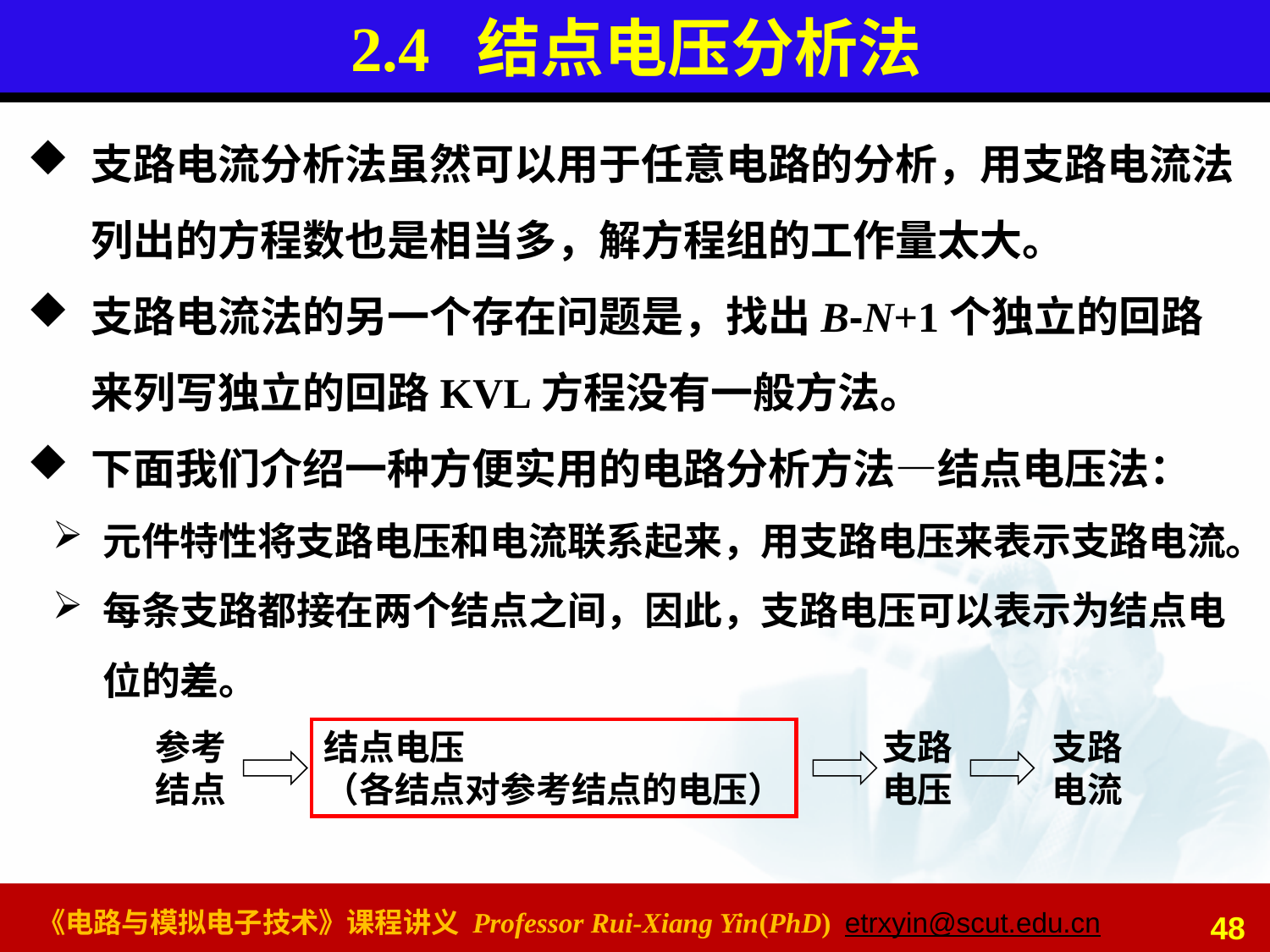

# 2.4  结点电压分析法
支路电流分析法虽然可以用于任意电路的分析，用支路电流法列出的方程数也是相当多，解方程组的工作量太大。
支路电流法的另一个存在问题是，找出B-N+1个独立的回路来列写独立的回路KVL方程没有一般方法。
下面我们介绍一种方便实用的电路分析方法—结点电压法：
元件特性将支路电压和电流联系起来，用支路电压来表示支路电流。
每条支路都接在两个结点之间，因此，支路电压可以表示为结点电位的差。
参考
结点
结点电压
（各结点对参考结点的电压）
支路
电压
支路
电流

48